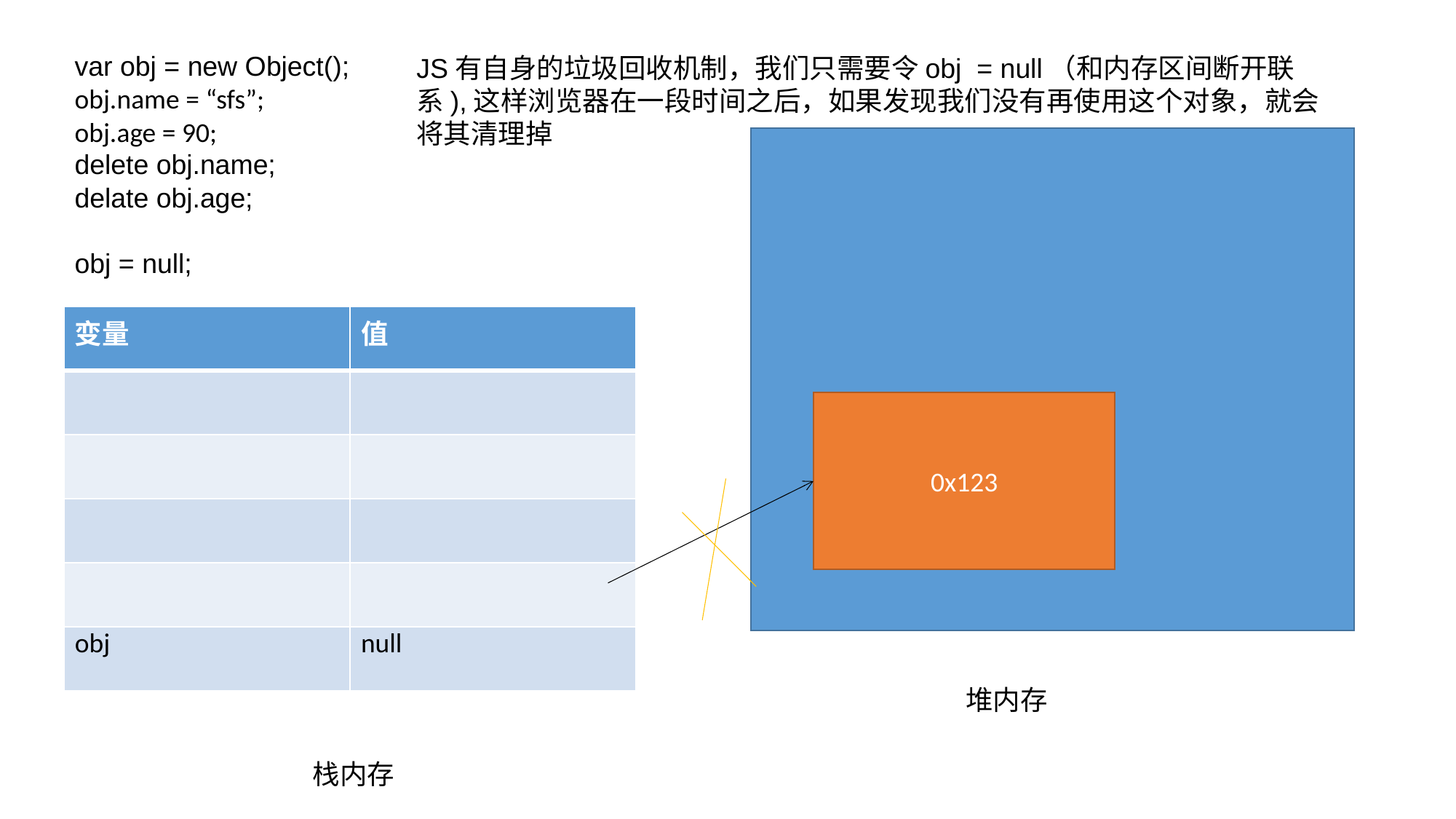

var obj = new Object();
obj.name = “sfs”;
obj.age = 90;
delete obj.name;
delate obj.age;

obj = null;

JS有自身的垃圾回收机制，我们只需要令obj  = null（和内存区间断开联系),这样浏览器在一段时间之后，如果发现我们没有再使用这个对象，就会将其清理掉

| 变量 | 值 |
| --- | --- |
|  |  |
|  |  |
|  |  |
|  |  |
| obj | null |
0x123
堆内存

栈内存